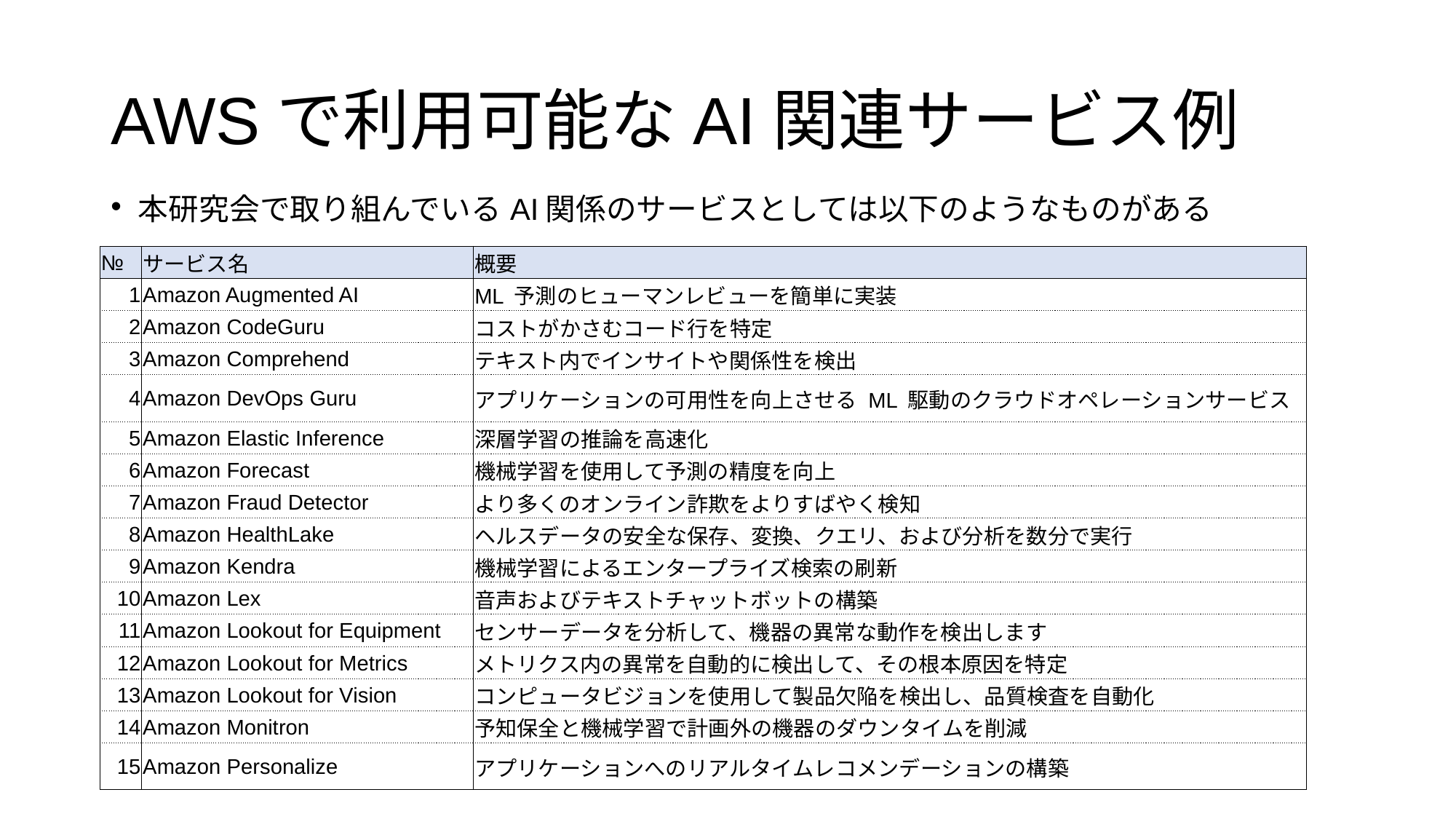

# AWSで利用可能なAI関連サービス例
本研究会で取り組んでいるAI関係のサービスとしては以下のようなものがある
| № | サービス名 |  |  |  |  |  | 概要 |  |  |  |  |  |  |  |  |  |  |  |  |  |  |  |  |  |  |
| --- | --- | --- | --- | --- | --- | --- | --- | --- | --- | --- | --- | --- | --- | --- | --- | --- | --- | --- | --- | --- | --- | --- | --- | --- | --- |
| 1 | Amazon Augmented AI |  |  |  |  |  | ML 予測のヒューマンレビューを簡単に実装 |  |  |  |  |  |  |  |  |  |  |  |  |  |  |  |  |  |  |
| 2 | Amazon CodeGuru |  |  |  |  |  | コストがかさむコード行を特定 |  |  |  |  |  |  |  |  |  |  |  |  |  |  |  |  |  |  |
| 3 | Amazon Comprehend |  |  |  |  |  | テキスト内でインサイトや関係性を検出 |  |  |  |  |  |  |  |  |  |  |  |  |  |  |  |  |  |  |
| 4 | Amazon DevOps Guru |  |  |  |  |  | アプリケーションの可用性を向上させる ML 駆動のクラウドオペレーションサービス |  |  |  |  |  |  |  |  |  |  |  |  |  |  |  |  |  |  |
| 5 | Amazon Elastic Inference |  |  |  |  |  | 深層学習の推論を高速化 |  |  |  |  |  |  |  |  |  |  |  |  |  |  |  |  |  |  |
| 6 | Amazon Forecast |  |  |  |  |  | 機械学習を使用して予測の精度を向上 |  |  |  |  |  |  |  |  |  |  |  |  |  |  |  |  |  |  |
| 7 | Amazon Fraud Detector |  |  |  |  |  | より多くのオンライン詐欺をよりすばやく検知 |  |  |  |  |  |  |  |  |  |  |  |  |  |  |  |  |  |  |
| 8 | Amazon HealthLake |  |  |  |  |  | ヘルスデータの安全な保存、変換、クエリ、および分析を数分で実行 |  |  |  |  |  |  |  |  |  |  |  |  |  |  |  |  |  |  |
| 9 | Amazon Kendra |  |  |  |  |  | 機械学習によるエンタープライズ検索の刷新 |  |  |  |  |  |  |  |  |  |  |  |  |  |  |  |  |  |  |
| 10 | Amazon Lex |  |  |  |  |  | 音声およびテキストチャットボットの構築 |  |  |  |  |  |  |  |  |  |  |  |  |  |  |  |  |  |  |
| 11 | Amazon Lookout for Equipment |  |  |  |  |  | センサーデータを分析して、機器の異常な動作を検出します |  |  |  |  |  |  |  |  |  |  |  |  |  |  |  |  |  |  |
| 12 | Amazon Lookout for Metrics |  |  |  |  |  | メトリクス内の異常を自動的に検出して、その根本原因を特定 |  |  |  |  |  |  |  |  |  |  |  |  |  |  |  |  |  |  |
| 13 | Amazon Lookout for Vision |  |  |  |  |  | コンピュータビジョンを使用して製品欠陥を検出し、品質検査を自動化 |  |  |  |  |  |  |  |  |  |  |  |  |  |  |  |  |  |  |
| 14 | Amazon Monitron |  |  |  |  |  | 予知保全と機械学習で計画外の機器のダウンタイムを削減 |  |  |  |  |  |  |  |  |  |  |  |  |  |  |  |  |  |  |
| 15 | Amazon Personalize |  |  |  |  |  | アプリケーションへのリアルタイムレコメンデーションの構築 |  |  |  |  |  |  |  |  |  |  |  |  |  |  |  |  |  |  |